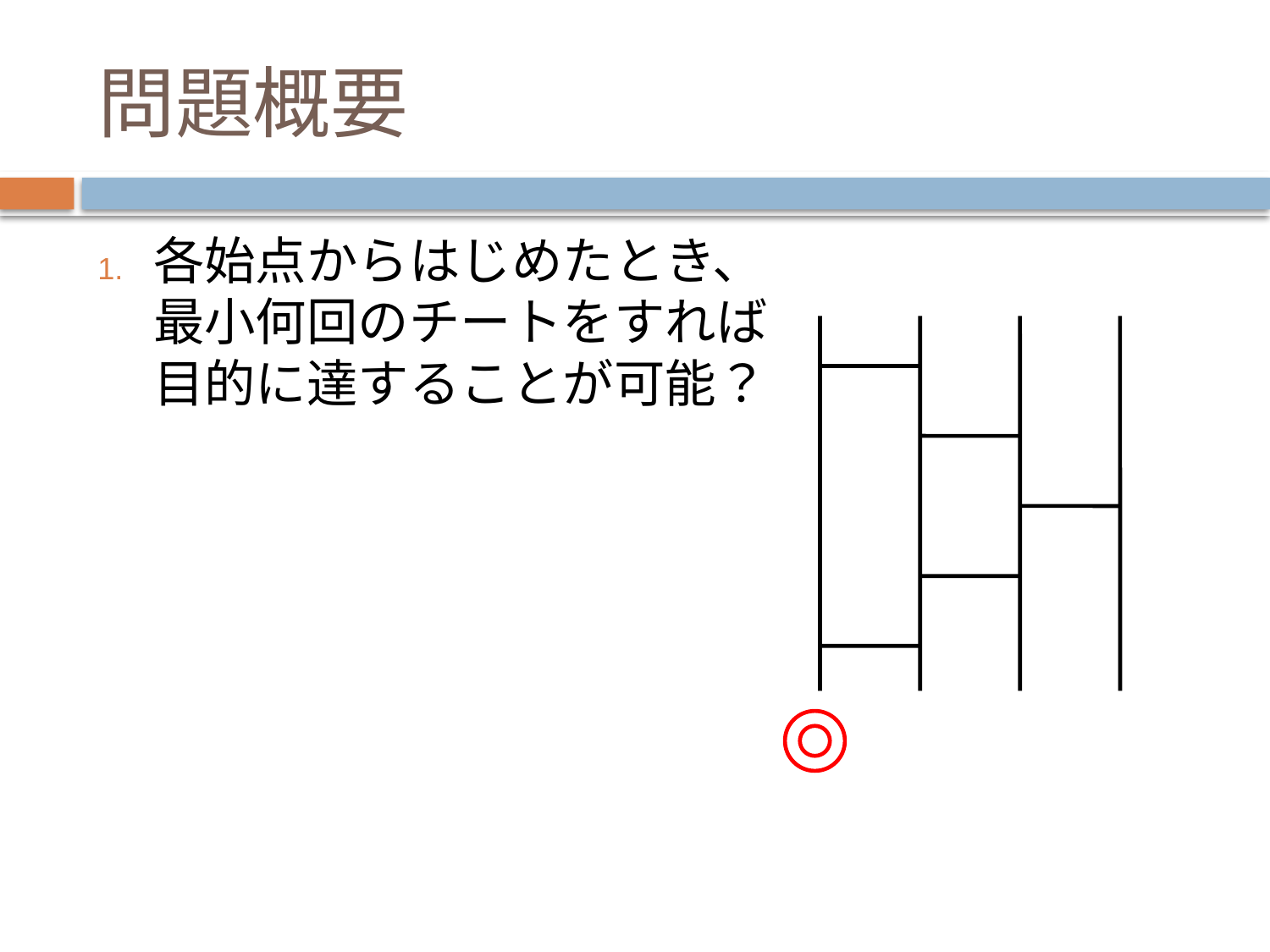

問題概要
各始点からはじめたとき、
最小何回のチートをすれば
目的に達することが可能？